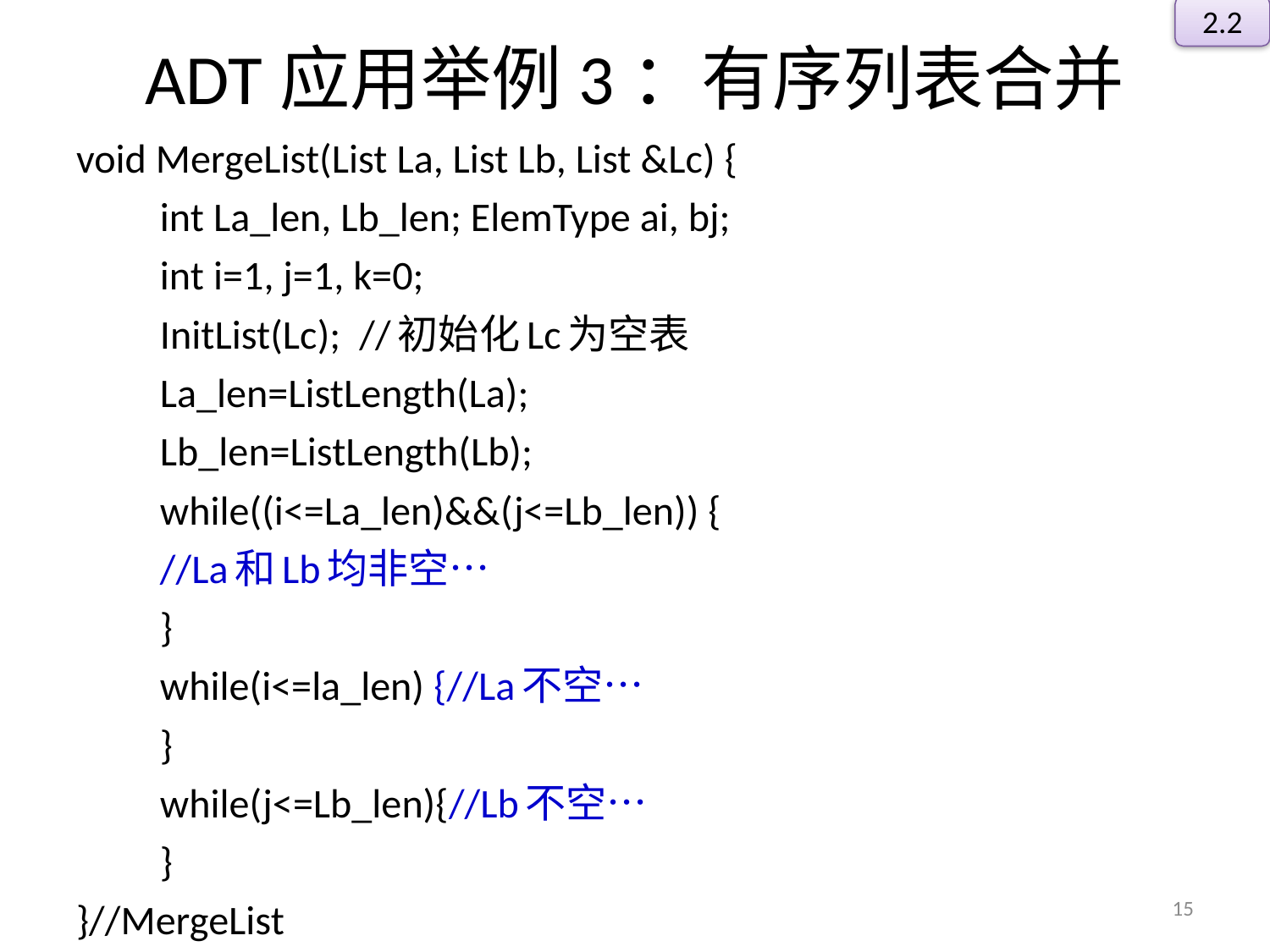

2.2
# ADT应用举例3：有序列表合并
void MergeList(List La, List Lb, List &Lc) {
	int La_len, Lb_len; ElemType ai, bj;
	int i=1, j=1, k=0;
	InitList(Lc);  //初始化Lc为空表
	La_len=ListLength(La);
	Lb_len=ListLength(Lb);
	while((i<=La_len)&&(j<=Lb_len)) {
		//La和Lb均非空…
	}
	while(i<=la_len) {//La不空…
		}
	while(j<=Lb_len){//Lb不空…
		}
}//MergeList

15